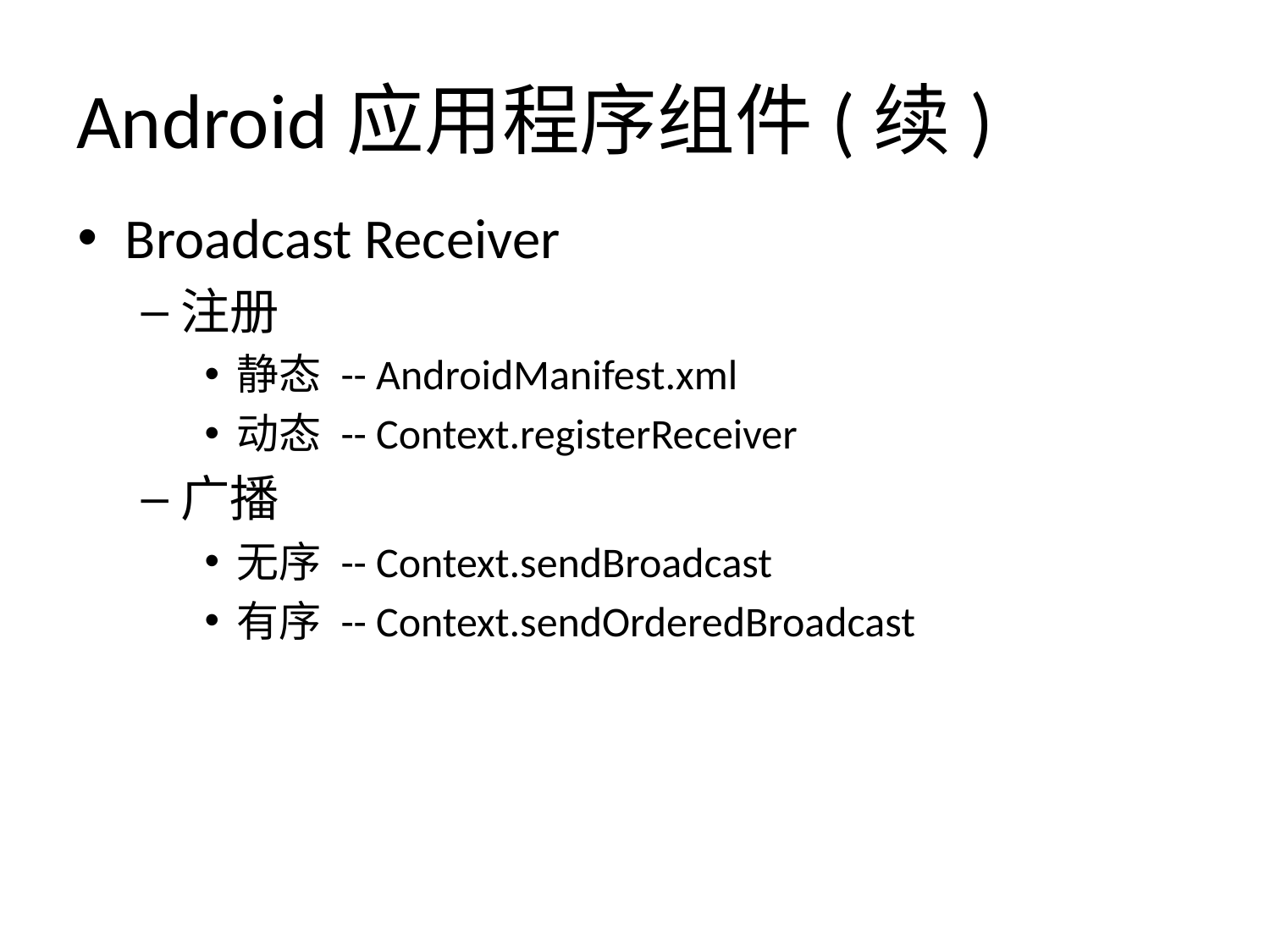

# Android应用程序组件(续)
Broadcast Receiver
注册
静态 -- AndroidManifest.xml
动态 -- Context.registerReceiver
广播
无序 -- Context.sendBroadcast
有序 -- Context.sendOrderedBroadcast